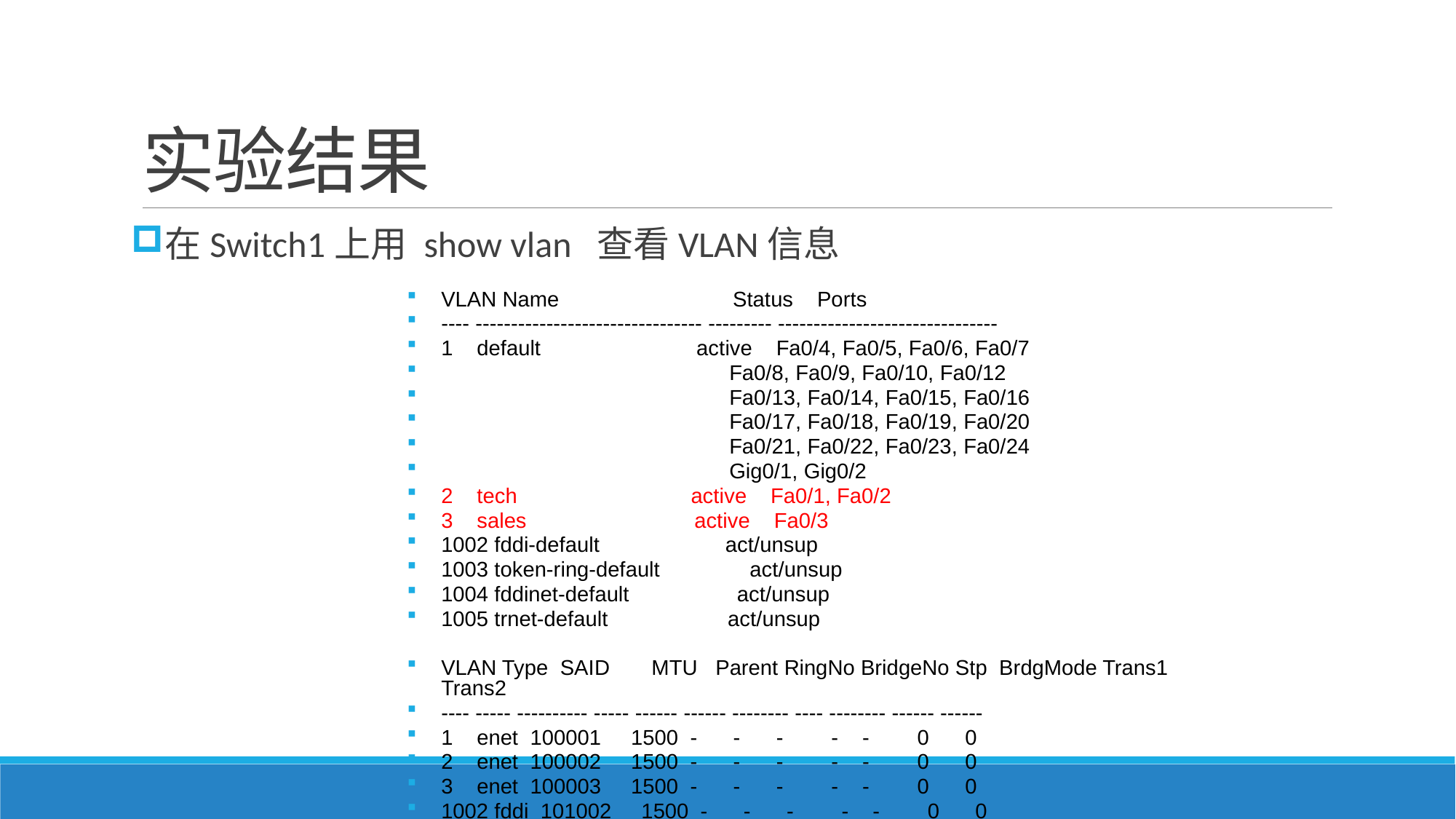

# 实验结果
在Switch1上用 show vlan  查看VLAN信息

VLAN Name                             Status    Ports
---- -------------------------------- --------- -------------------------------
1    default                          active    Fa0/4, Fa0/5, Fa0/6, Fa0/7
                                                Fa0/8, Fa0/9, Fa0/10, Fa0/12
                                                Fa0/13, Fa0/14, Fa0/15, Fa0/16
                                                Fa0/17, Fa0/18, Fa0/19, Fa0/20
                                                Fa0/21, Fa0/22, Fa0/23, Fa0/24
                                                Gig0/1, Gig0/2
2    tech                             active    Fa0/1, Fa0/2
3    sales                            active    Fa0/3
1002 fddi-default                     act/unsup
1003 token-ring-default               act/unsup
1004 fddinet-default                  act/unsup
1005 trnet-default                    act/unsup

VLAN Type  SAID       MTU   Parent RingNo BridgeNo Stp  BrdgMode Trans1 Trans2
---- ----- ---------- ----- ------ ------ -------- ---- -------- ------ ------
1    enet  100001     1500  -      -      -        -    -        0      0
2    enet  100002     1500  -      -      -        -    -        0      0
3    enet  100003     1500  -      -      -        -    -        0      0
1002 fddi  101002     1500  -      -      -        -    -        0      0
1003 tr    101003     1500  -      -      -        -    -        0      0
1004 fdnet 101004     1500  -      -      -        ieee -        0      0
1005 trnet 101005     1500  -      -      -        ibm  -        0      0

Remote SPAN VLANs
------------------------------------------------------------------------------

Primary Secondary Type              Ports
------- --------- ----------------- ------------------------------------------